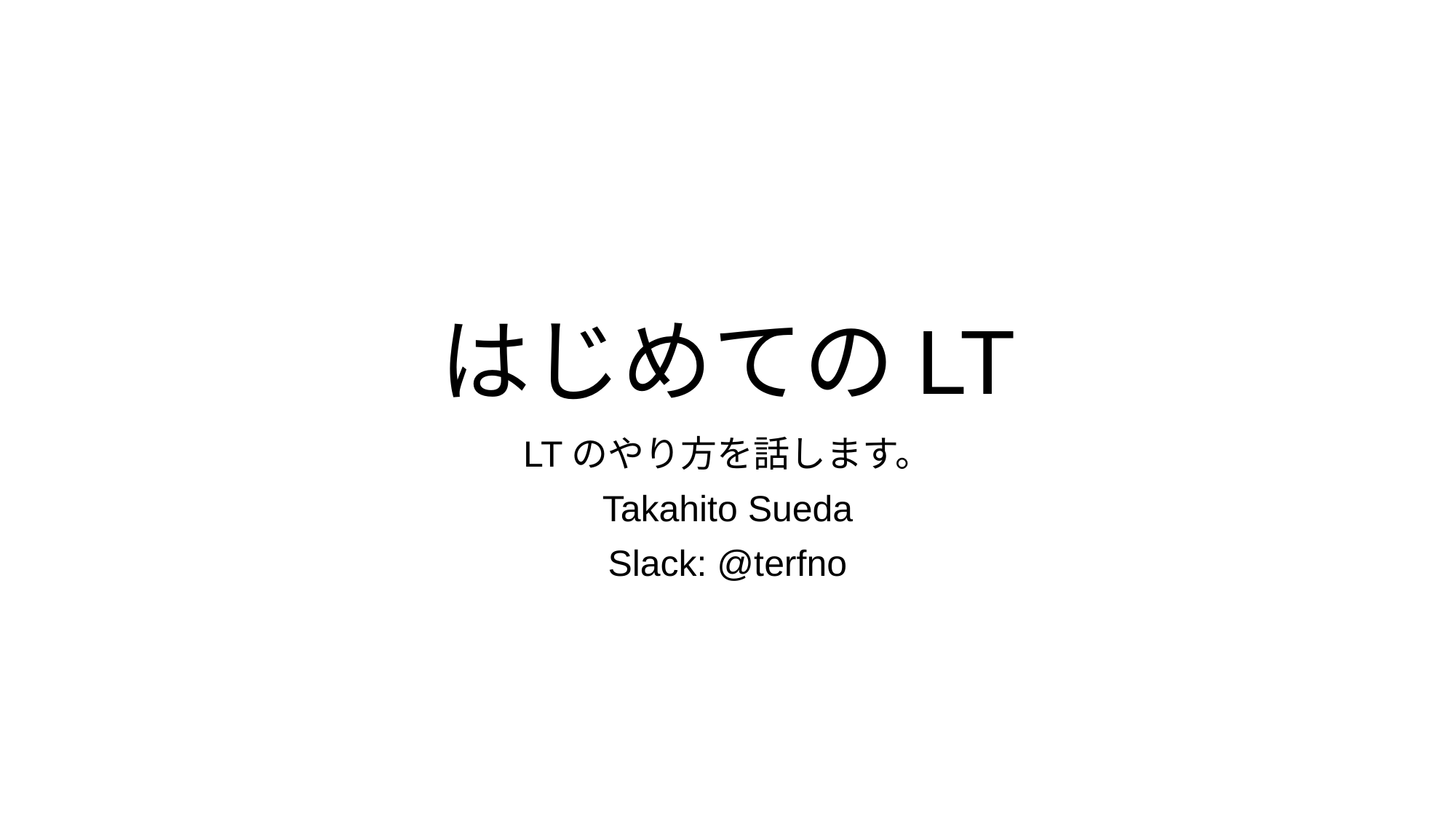

# はじめてのLT
LTのやり方を話します。
Takahito Sueda
Slack: @terfno